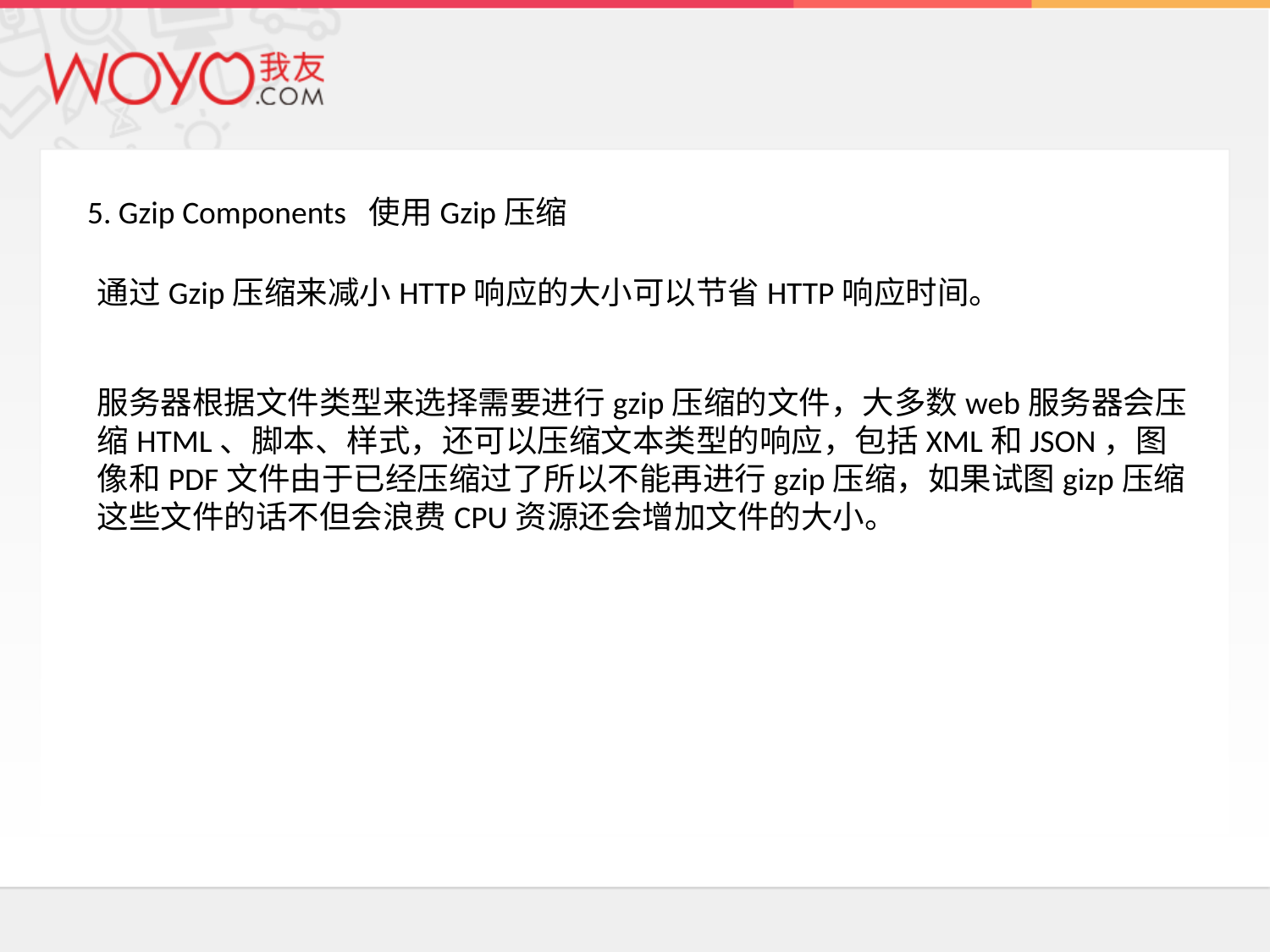

#
5. Gzip Components  使用Gzip压缩
通过Gzip压缩来减小HTTP响应的大小可以节省HTTP响应时间。
服务器根据文件类型来选择需要进行gzip压缩的文件，大多数web服务器会压缩HTML、脚本、样式，还可以压缩文本类型的响应，包括XML和JSON，图像和PDF文件由于已经压缩过了所以不能再进行gzip压缩，如果试图gizp压缩这些文件的话不但会浪费CPU资源还会增加文件的大小。